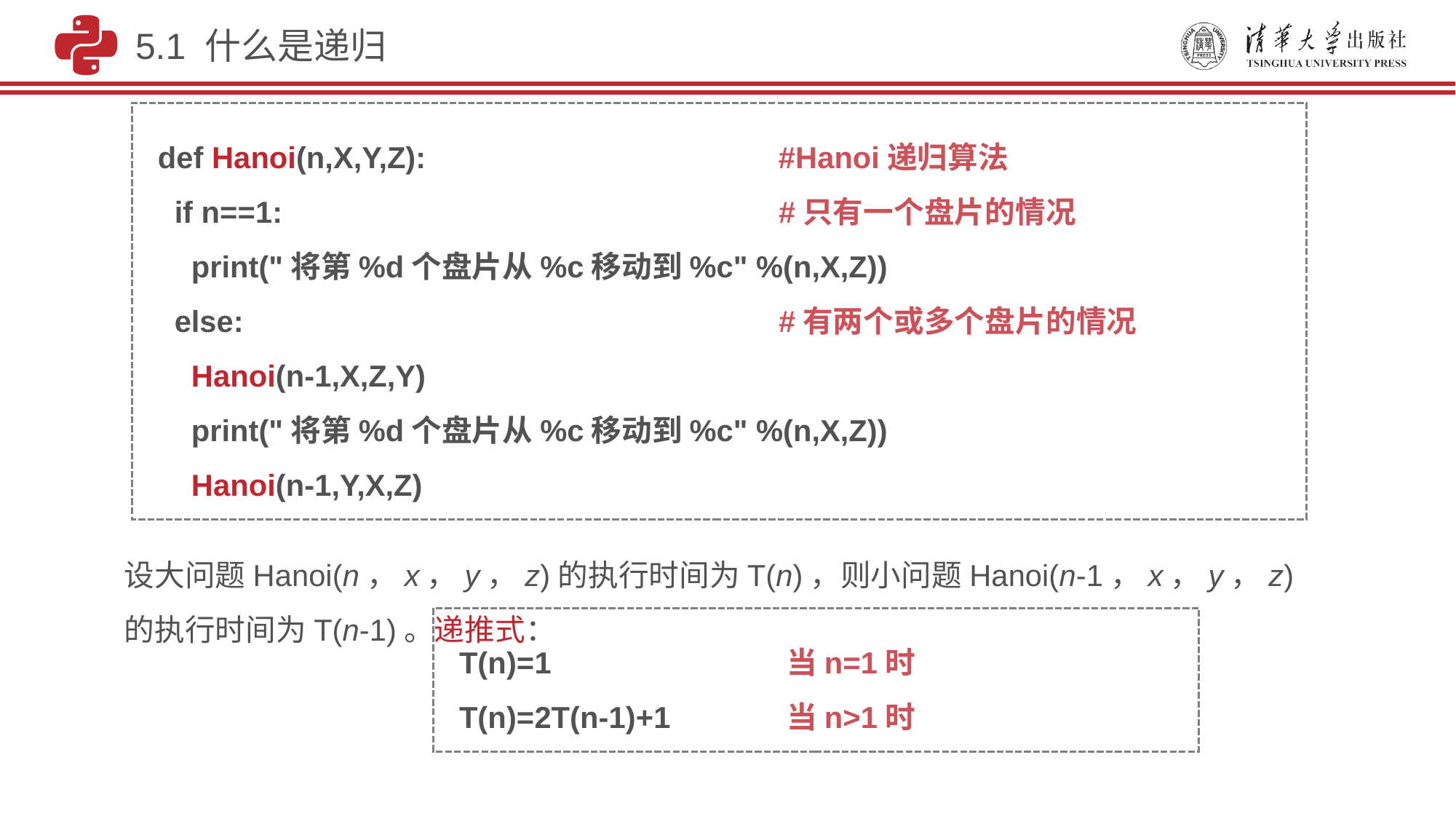

5.1 什么是递归
def Hanoi(n,X,Y,Z):         	                      #Hanoi递归算法
  if n==1:			                      #只有一个盘片的情况
    print("将第%d个盘片从%c移动到%c" %(n,X,Z))
  else:				                      #有两个或多个盘片的情况
    Hanoi(n-1,X,Z,Y)
    print("将第%d个盘片从%c移动到%c" %(n,X,Z))
    Hanoi(n-1,Y,X,Z)
设大问题Hanoi(n，x，y，z)的执行时间为T(n)，则小问题Hanoi(n-1，x，y，z)的执行时间为T(n-1)。递推式：
T(n)=1			当n=1时
T(n)=2T(n-1)+1		当n>1时